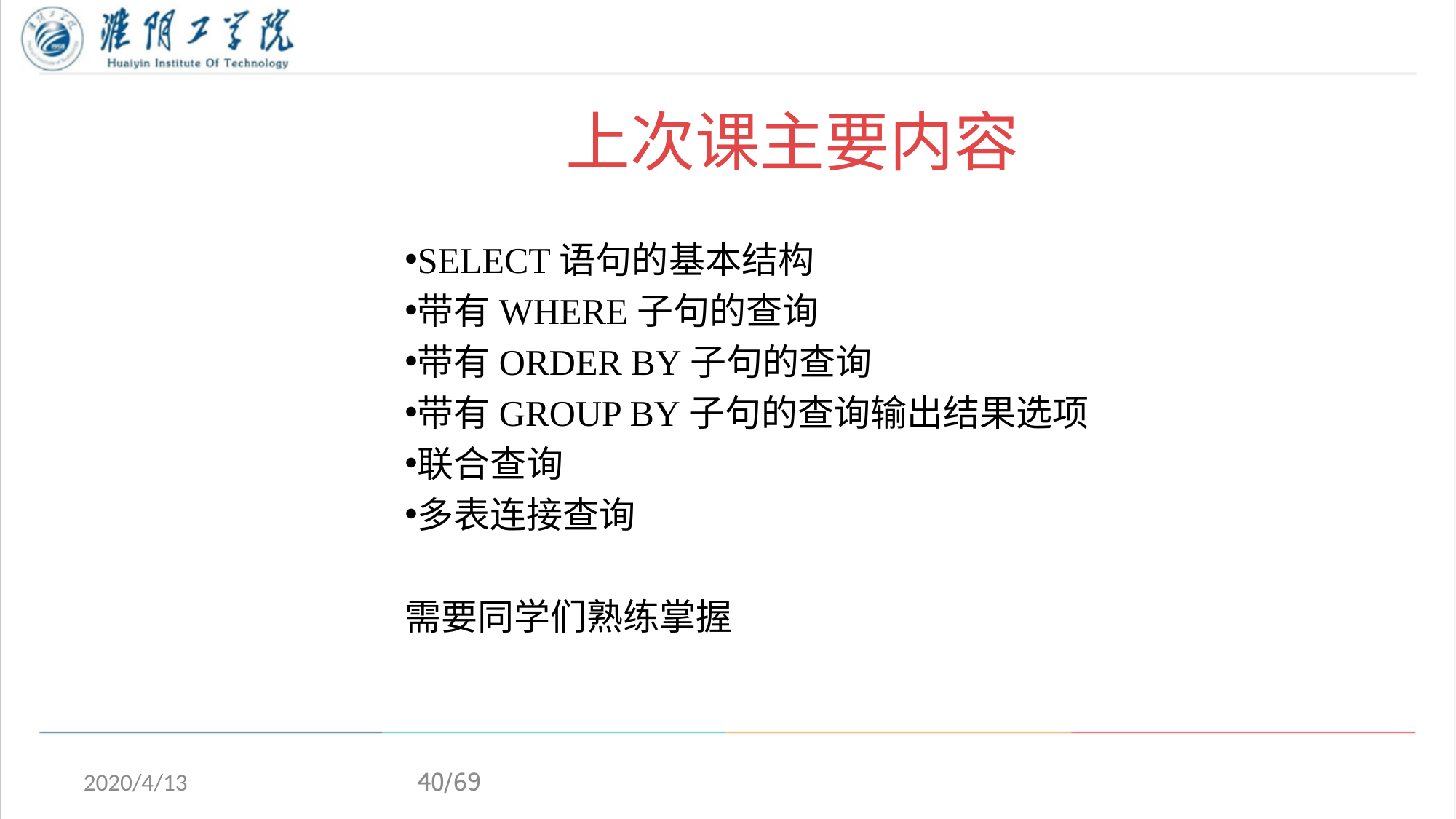

上次课主要内容

SELECT语句的基本结构
带有WHERE子句的查询
带有ORDER BY子句的查询
带有GROUP BY子句的查询输出结果选项
联合查询
多表连接查询

需要同学们熟练掌握

40/69
2020/4/13